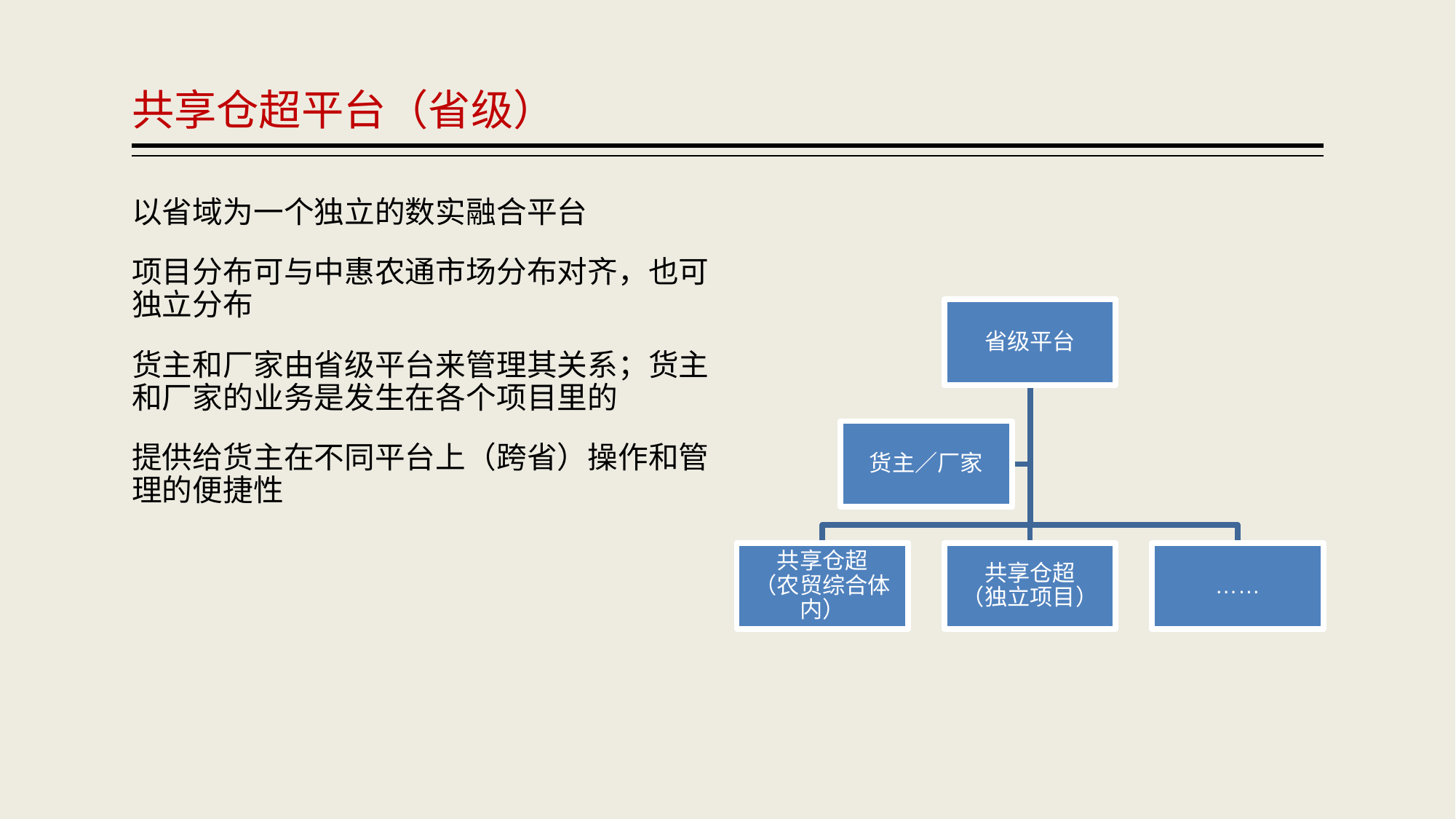

# 共享仓超平台（省级）
以省域为一个独立的数实融合平台
项目分布可与中惠农通市场分布对齐，也可独立分布
货主和厂家由省级平台来管理其关系；货主和厂家的业务是发生在各个项目里的
提供给货主在不同平台上（跨省）操作和管理的便捷性
省级平台
共享仓超
（农贸综合体内）
共享仓超
（独立项目）
……
货主／厂家